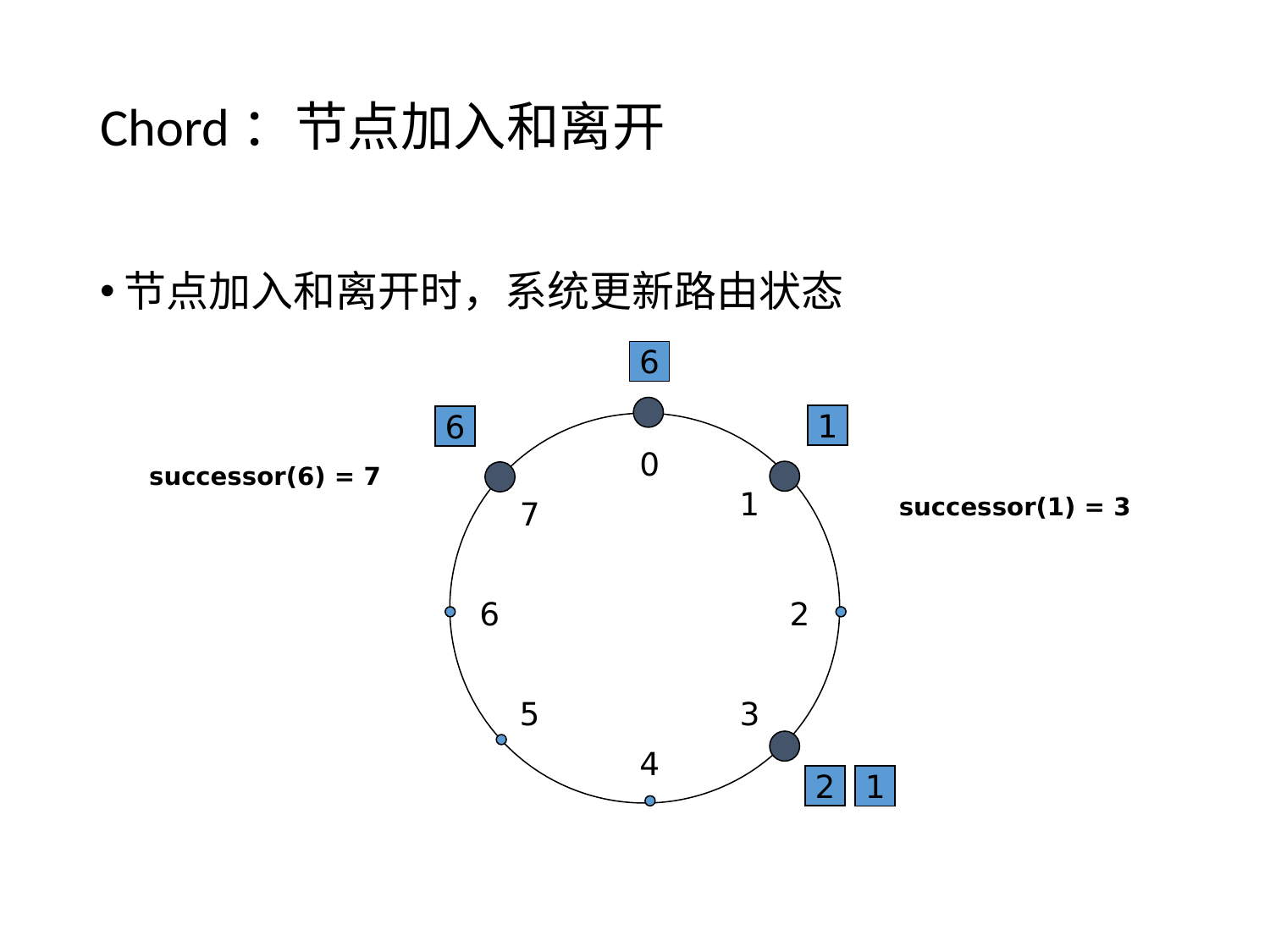

# Chord：节点加入和离开
节点加入和离开时，系统更新路由状态
6

1
6

0
1
7
6
2
5
3
4

successor(6) = 7

successor(1) = 3

1
2
58